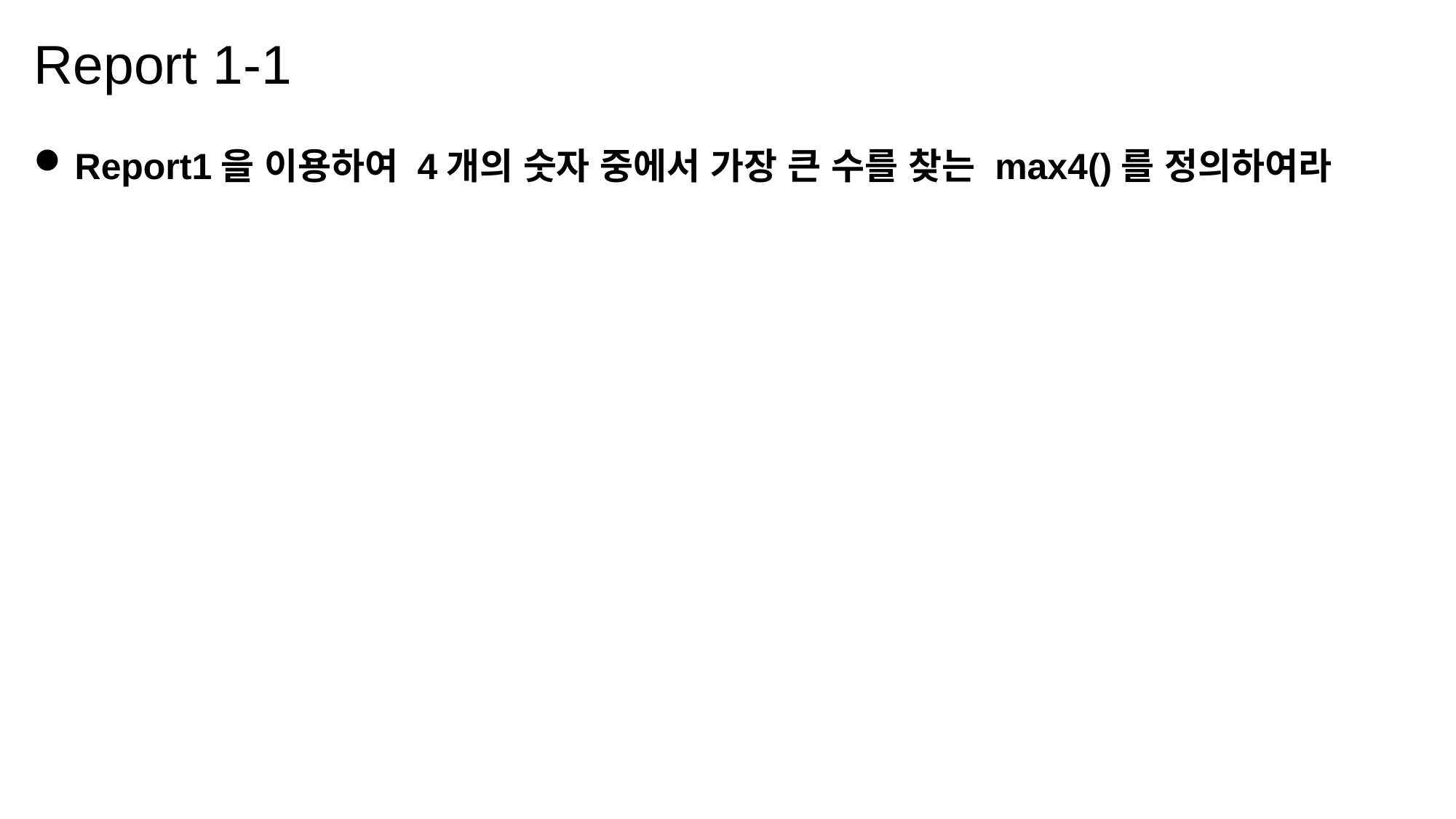

Report 1-1
Report1을 이용하여 4개의 숫자 중에서 가장 큰 수를 찾는 max4()를 정의하여라